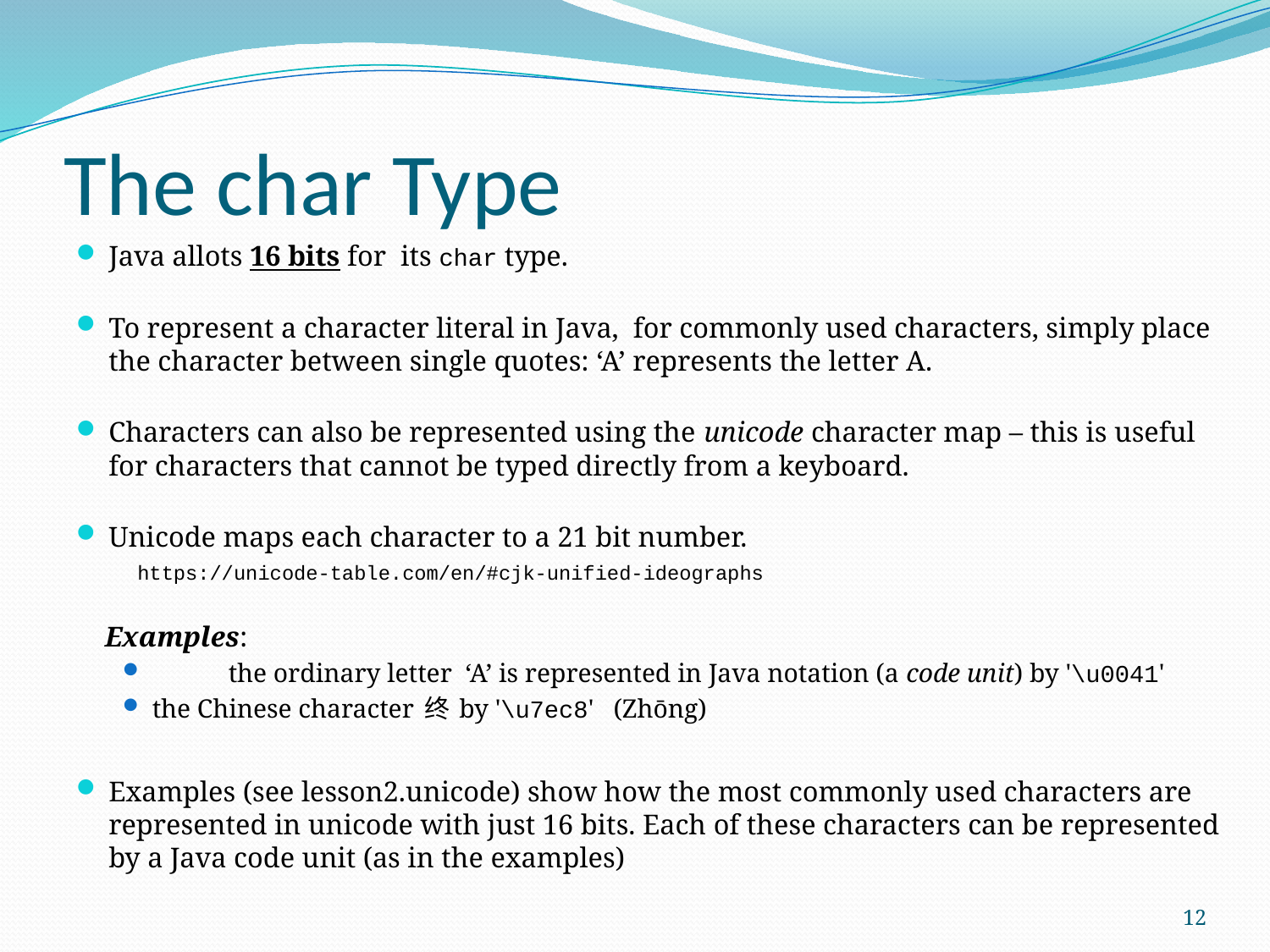

# The char Type
Java allots 16 bits for  its char type.
To represent a character literal in Java,  for commonly used characters, simply place the character between single quotes: ‘A’ represents the letter A.
Characters can also be represented using the unicode character map – this is useful for characters that cannot be typed directly from a keyboard.
Unicode maps each character to a 21 bit number.
    https://unicode-table.com/en/#cjk-unified-ideographs

    Examples:
	the ordinary letter  ‘A’ is represented in Java notation (a code unit) by '\u0041'
the Chinese character 终 by '\u7ec8'   (Zhōng)

Examples (see lesson2.unicode) show how the most commonly used characters are represented in unicode with just 16 bits. Each of these characters can be represented by a Java code unit (as in the examples)

12